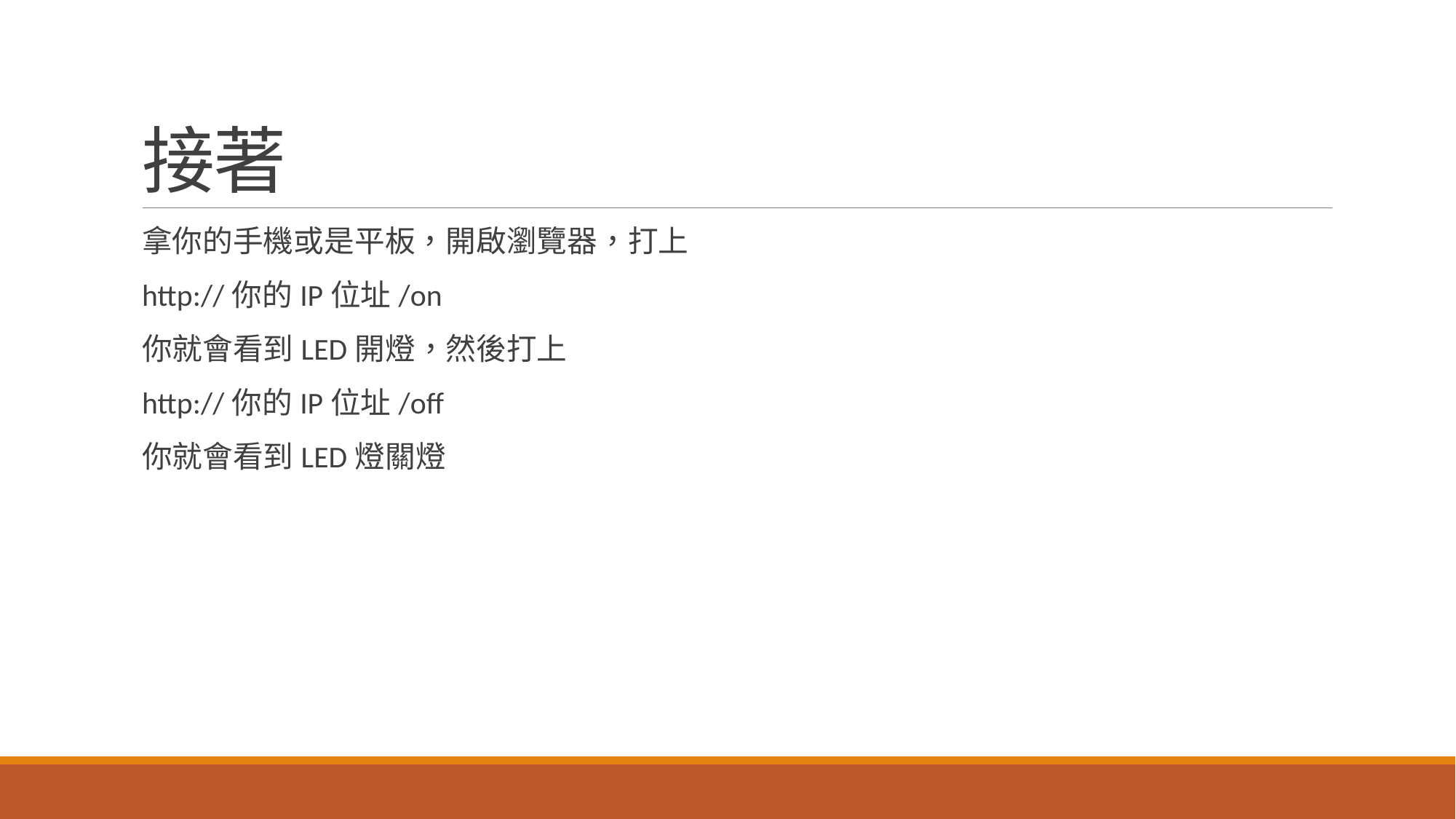

# 接著
拿你的手機或是平板，開啟瀏覽器，打上
http://你的IP位址/on
你就會看到LED開燈，然後打上
http://你的IP位址/off
你就會看到LED燈關燈